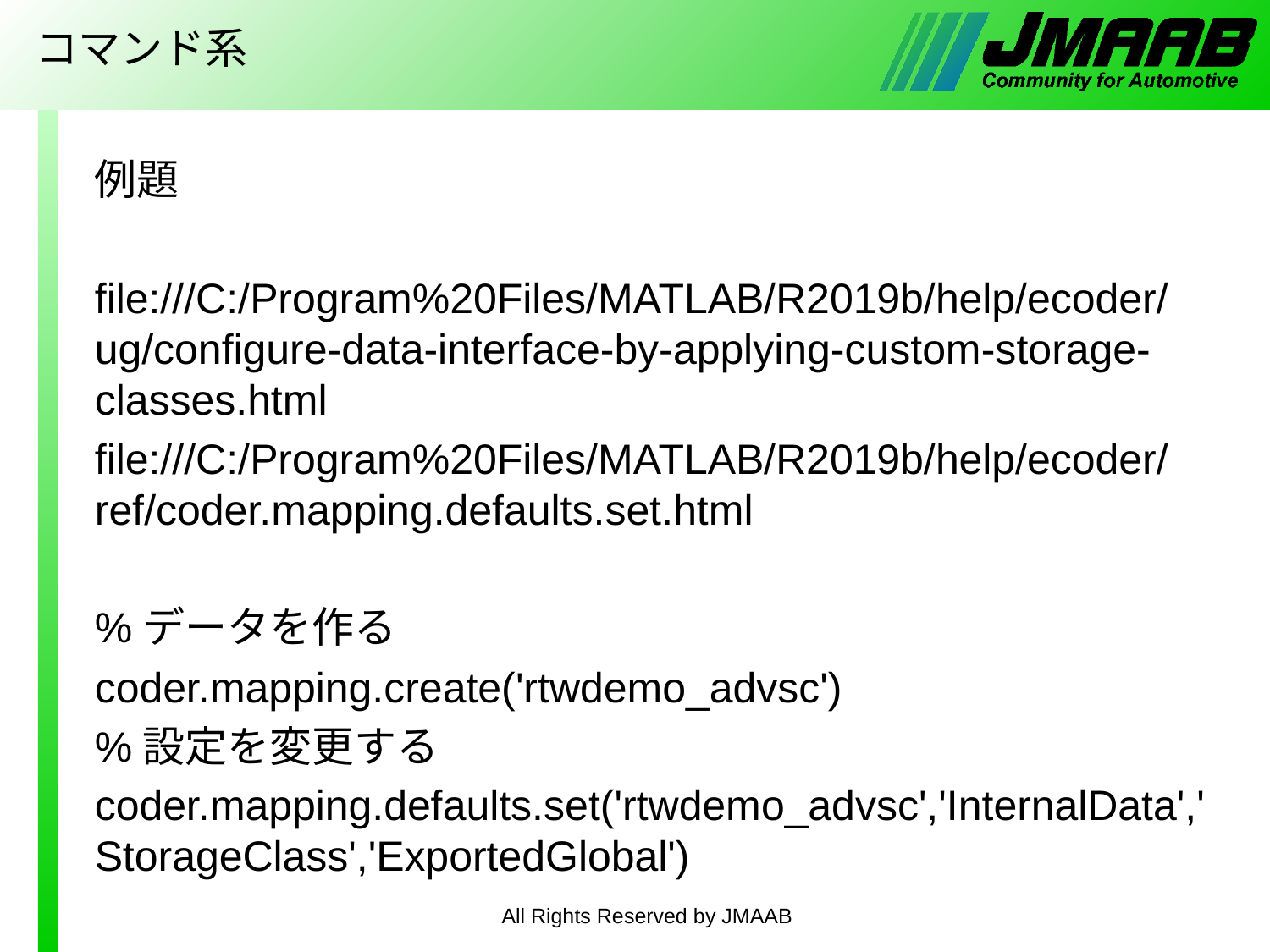

# コマンド系
例題

file:///C:/Program%20Files/MATLAB/R2019b/help/ecoder/ug/configure-data-interface-by-applying-custom-storage-classes.html
file:///C:/Program%20Files/MATLAB/R2019b/help/ecoder/ref/coder.mapping.defaults.set.html

%データを作る
coder.mapping.create('rtwdemo_advsc')
%設定を変更する
coder.mapping.defaults.set('rtwdemo_advsc','InternalData','StorageClass','ExportedGlobal')